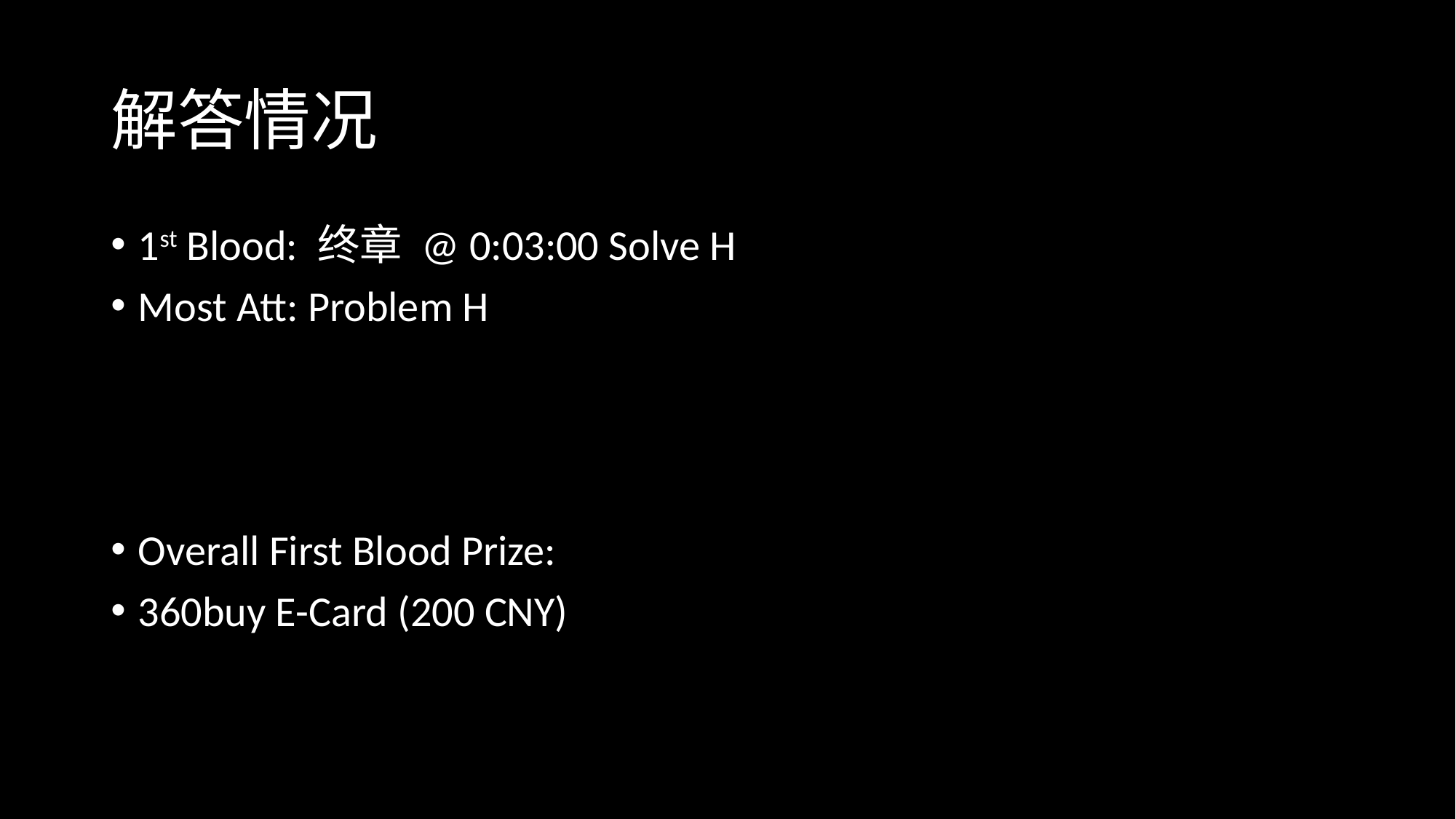

# 解答情况
1st Blood: 终章 @ 0:03:00 Solve H
Most Att: Problem H

Overall First Blood Prize:
360buy E-Card (200 CNY)